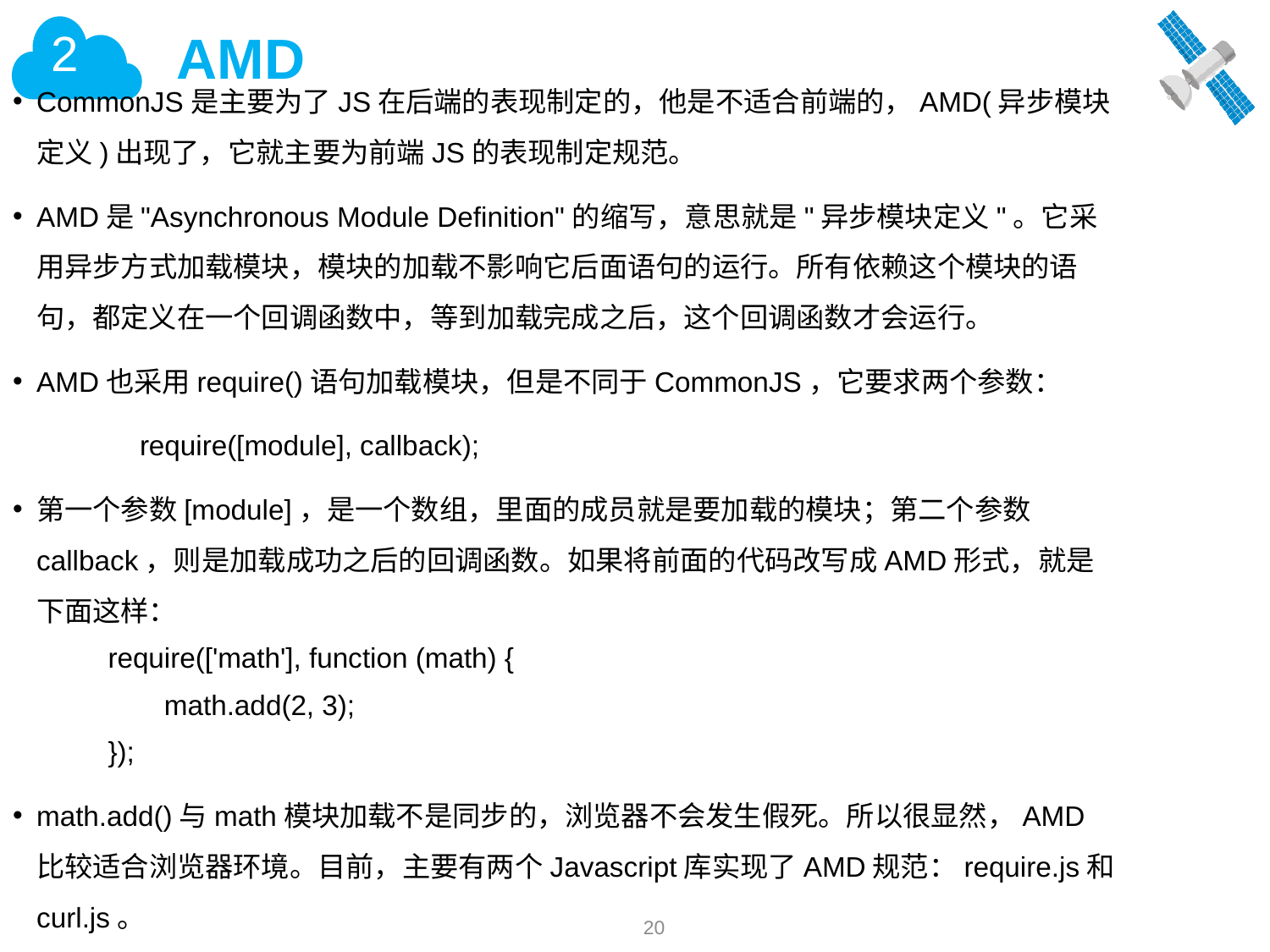

# AMD
CommonJS是主要为了JS在后端的表现制定的，他是不适合前端的，AMD(异步模块定义)出现了，它就主要为前端JS的表现制定规范。
AMD是"Asynchronous Module Definition"的缩写，意思就是"异步模块定义"。它采用异步方式加载模块，模块的加载不影响它后面语句的运行。所有依赖这个模块的语句，都定义在一个回调函数中，等到加载完成之后，这个回调函数才会运行。
AMD也采用require()语句加载模块，但是不同于CommonJS，它要求两个参数：
	require([module], callback);
第一个参数[module]，是一个数组，里面的成员就是要加载的模块；第二个参数callback，则是加载成功之后的回调函数。如果将前面的代码改写成AMD形式，就是下面这样：
    　　require(['math'], function (math) {
    　　　　math.add(2, 3);
    　　});
math.add()与math模块加载不是同步的，浏览器不会发生假死。所以很显然，AMD比较适合浏览器环境。目前，主要有两个Javascript库实现了AMD规范：require.js和curl.js。
20